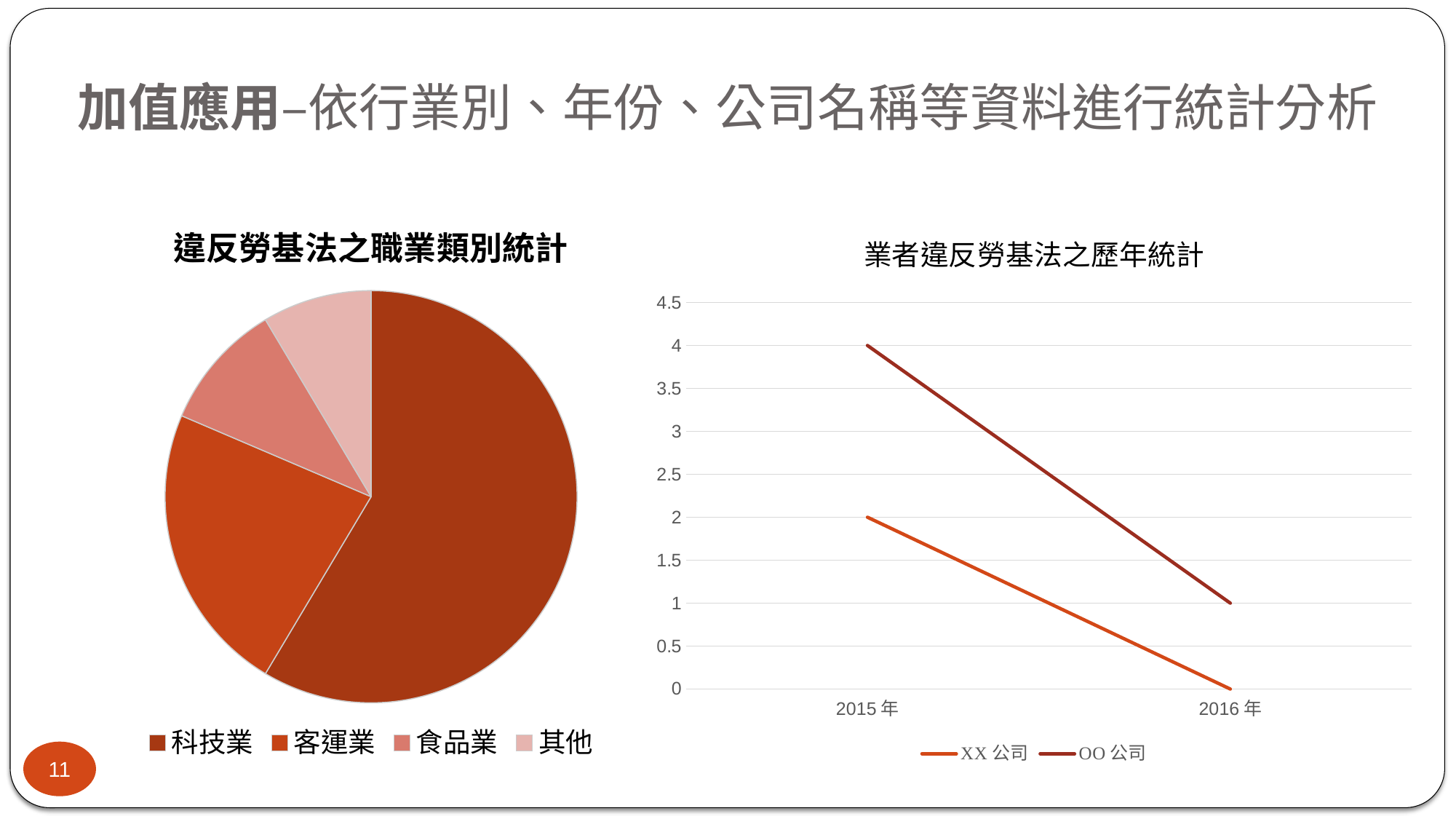

加值應用–依行業別、年份、公司名稱等資料進行統計分析

### Chart: 違反勞基法之職業類別統計

| Category | 違反勞基法之職業類別統計 |
|---|---|
| 科技業 | 8.200000000000001 |
| 客運業 | 3.2 |
| 食品業 | 1.4 |
| 其他 | 1.2 |

### Chart: 業者違反勞基法之歷年統計

| Category | XX公司 | OO公司 |
|---|---|---|
| 2015年 | 2.0 | 2.0 |
| 2016年 | 0.0 | 1.0 |
11